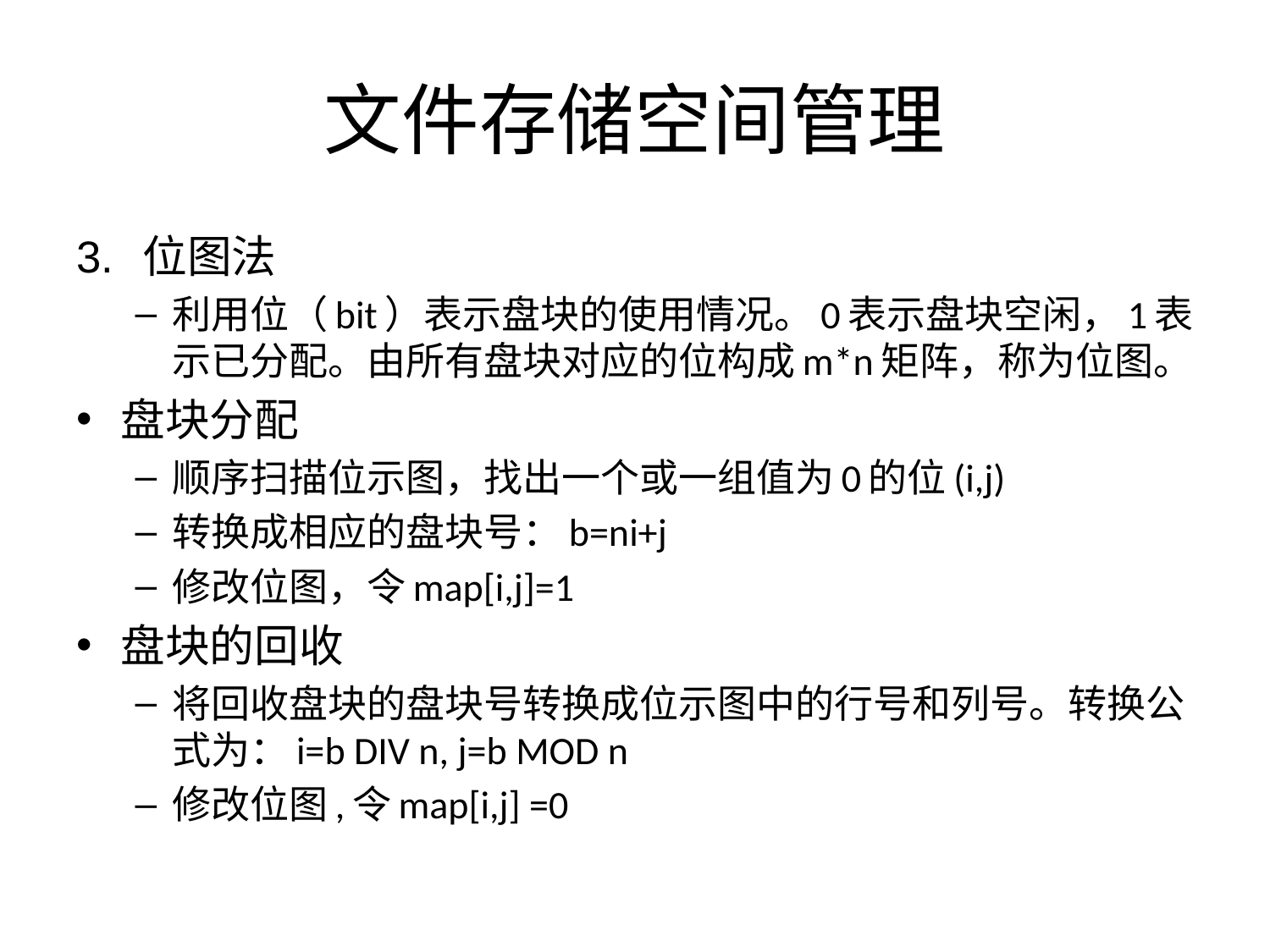

# 文件存储空间管理
位图法
利用位（bit）表示盘块的使用情况。0表示盘块空闲，1表示已分配。由所有盘块对应的位构成m*n矩阵，称为位图。
盘块分配
顺序扫描位示图，找出一个或一组值为0的位(i,j)
转换成相应的盘块号：b=ni+j
修改位图，令map[i,j]=1
盘块的回收
将回收盘块的盘块号转换成位示图中的行号和列号。转换公式为：i=b DIV n, j=b MOD n
修改位图,令map[i,j] =0